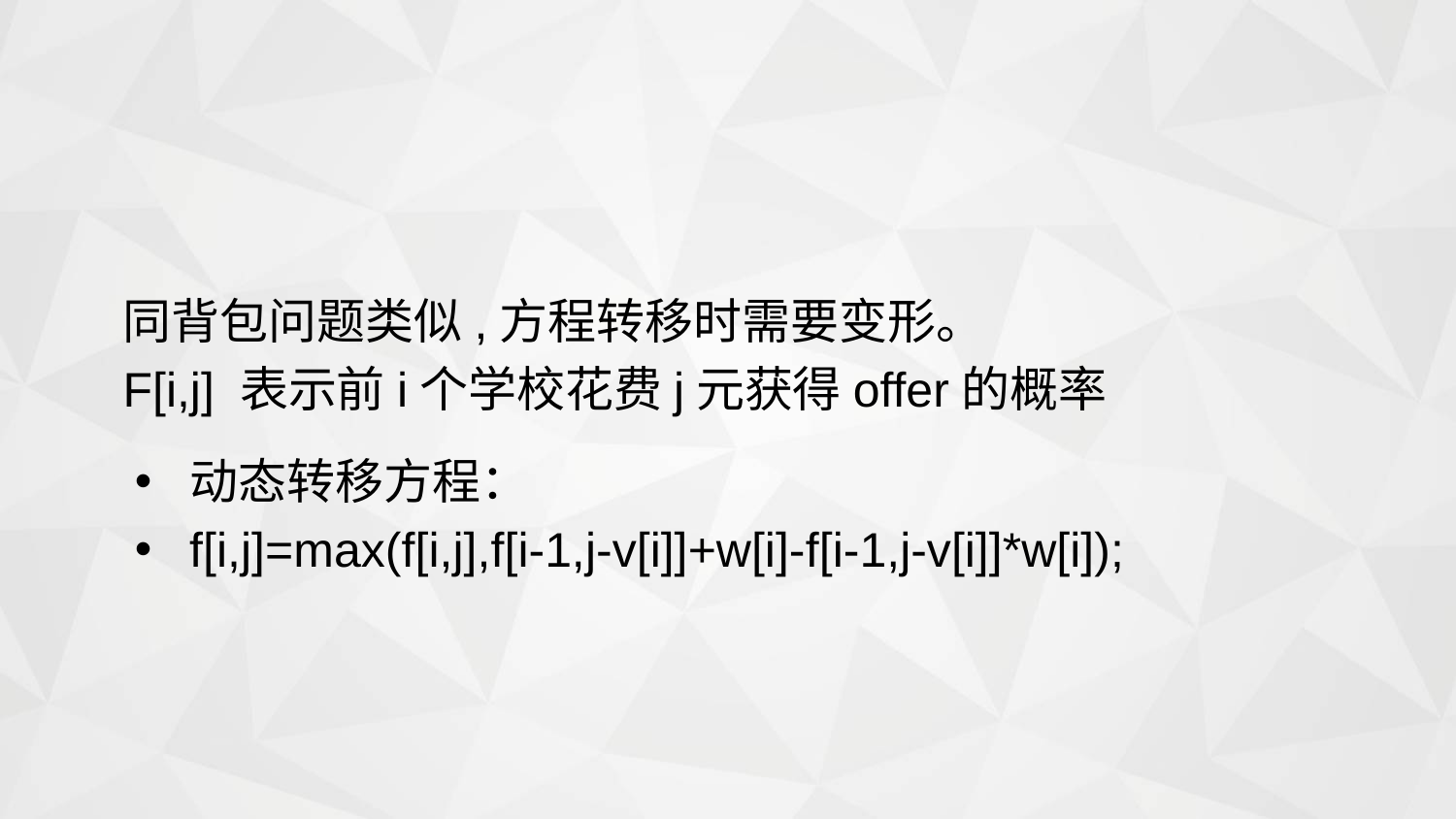

#
同背包问题类似,方程转移时需要变形。
F[i,j] 表示前i个学校花费j元获得offer的概率
动态转移方程：
f[i,j]=max(f[i,j],f[i-1,j-v[i]]+w[i]-f[i-1,j-v[i]]*w[i]);